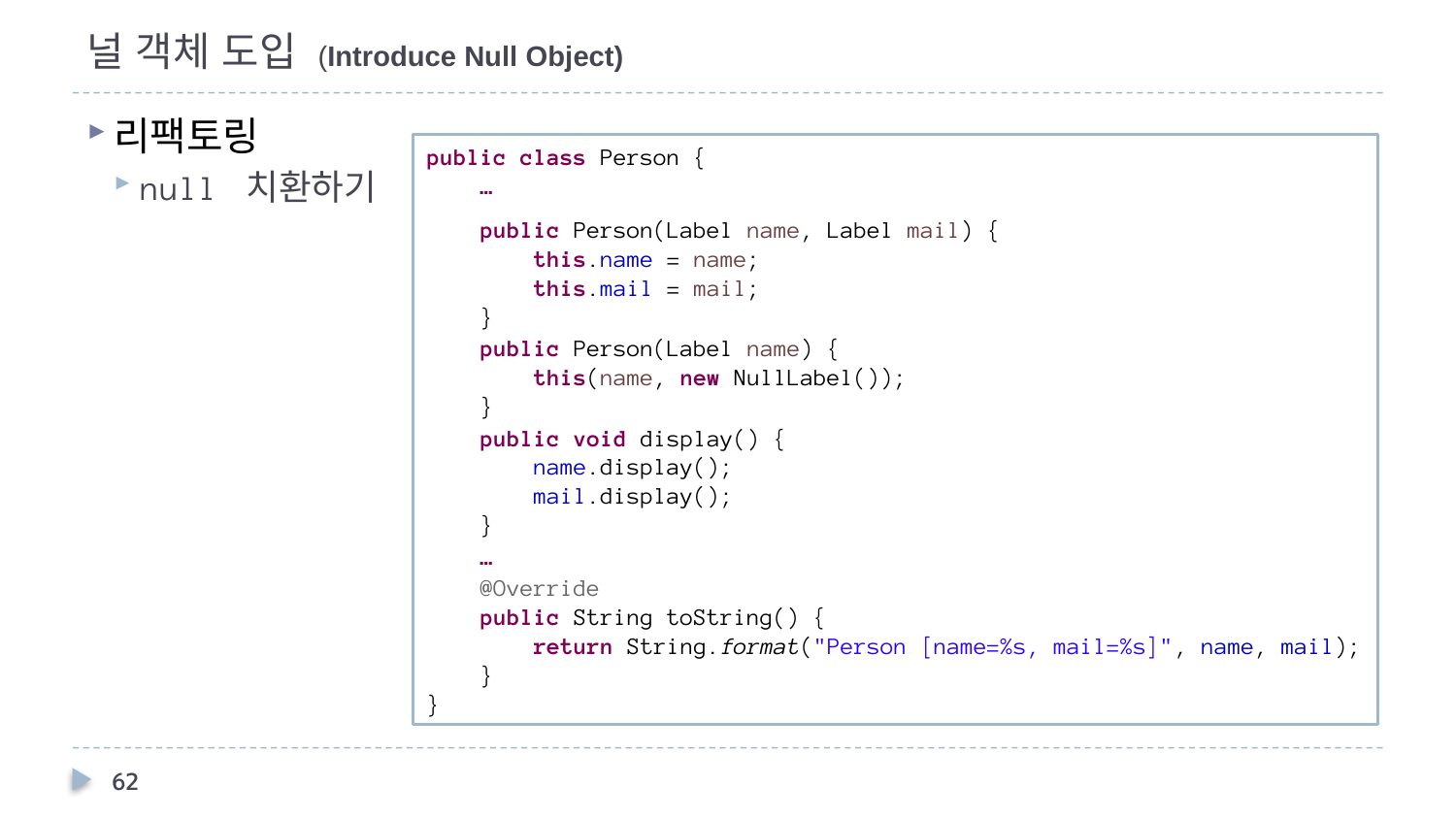

# 널 객체 도입 (Introduce Null Object)
리팩토링
null 치환하기
public class Person {
    …

    public Person(Label name, Label mail) {
        this.name = name;
        this.mail = mail;
    }

    public Person(Label name) {
        this(name, new NullLabel());
    }

    public void display() {
        name.display();
        mail.display();
    }

    …

    @Override
    public String toString() {
        return String.format("Person [name=%s, mail=%s]", name, mail);
    }
}
62